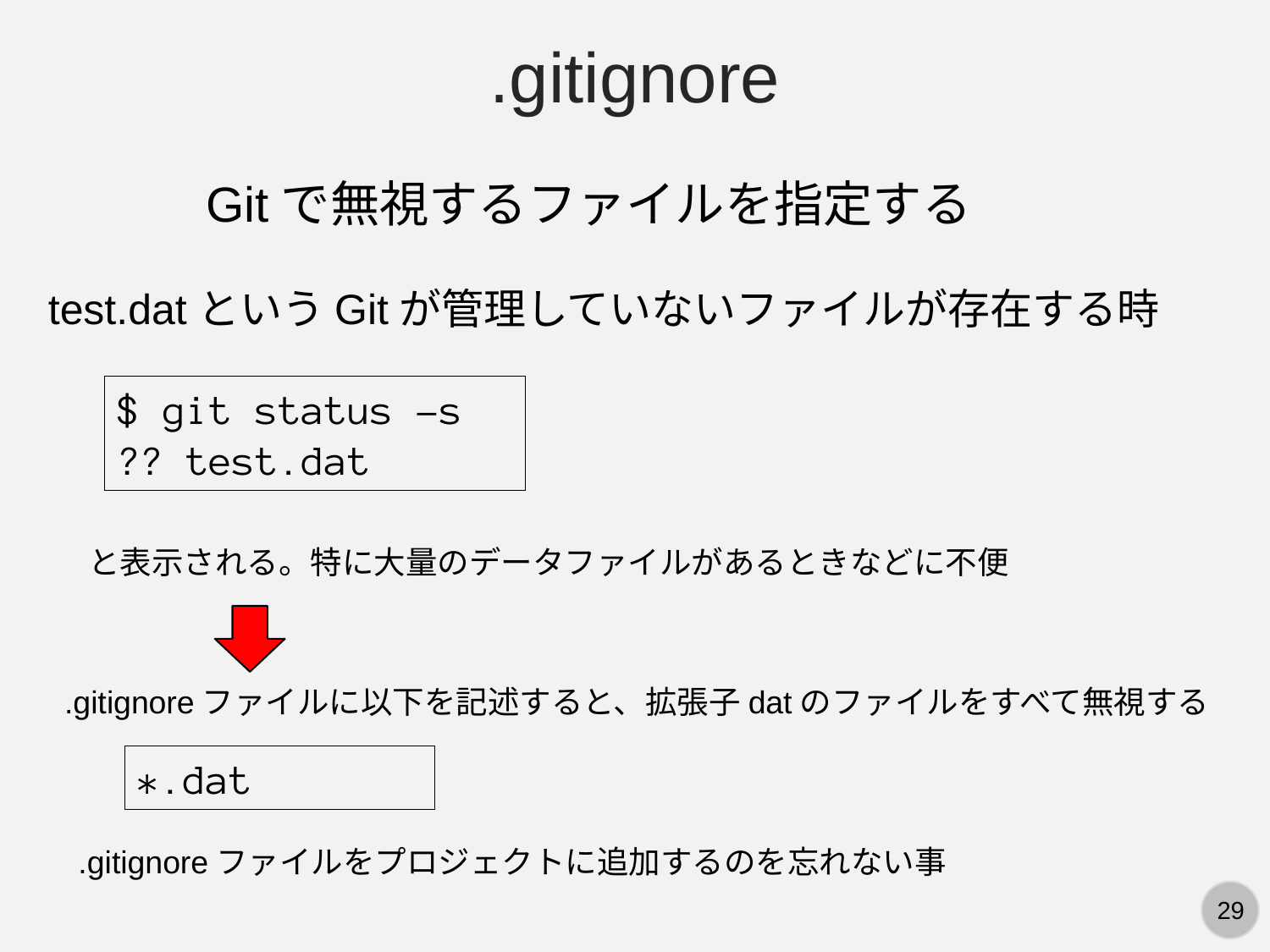

.gitignore
Gitで無視するファイルを指定する
test.datというGitが管理していないファイルが存在する時
$ git status -s
?? test.dat
と表示される。特に大量のデータファイルがあるときなどに不便

.gitignoreファイルに以下を記述すると、拡張子datのファイルをすべて無視する
*.dat
.gitignoreファイルをプロジェクトに追加するのを忘れない事